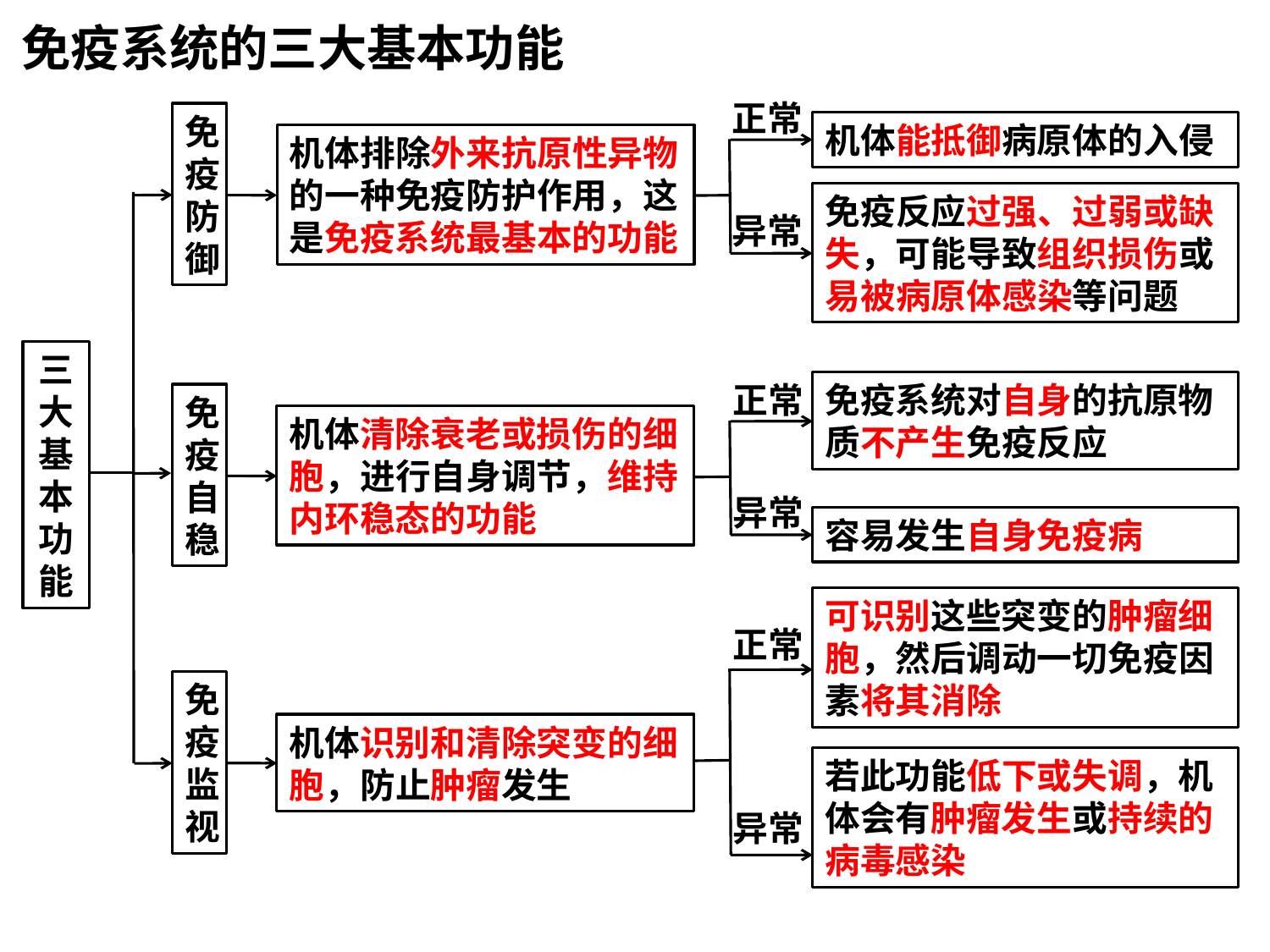

免疫系统的三大基本功能
正常
异常
免疫防御
机体能抵御病原体的入侵
机体排除外来抗原性异物的一种免疫防护作用，这是免疫系统最基本的功能
免疫反应过强、过弱或缺失，可能导致组织损伤或易被病原体感染等问题
三大基本功能
免疫系统对自身的抗原物质不产生免疫反应
正常
异常
免疫自稳
机体清除衰老或损伤的细胞，进行自身调节，维持内环稳态的功能
容易发生自身免疫病
可识别这些突变的肿瘤细胞，然后调动一切免疫因素将其消除
正常
异常
免疫监视
机体识别和清除突变的细胞，防止肿瘤发生
若此功能低下或失调，机体会有肿瘤发生或持续的病毒感染